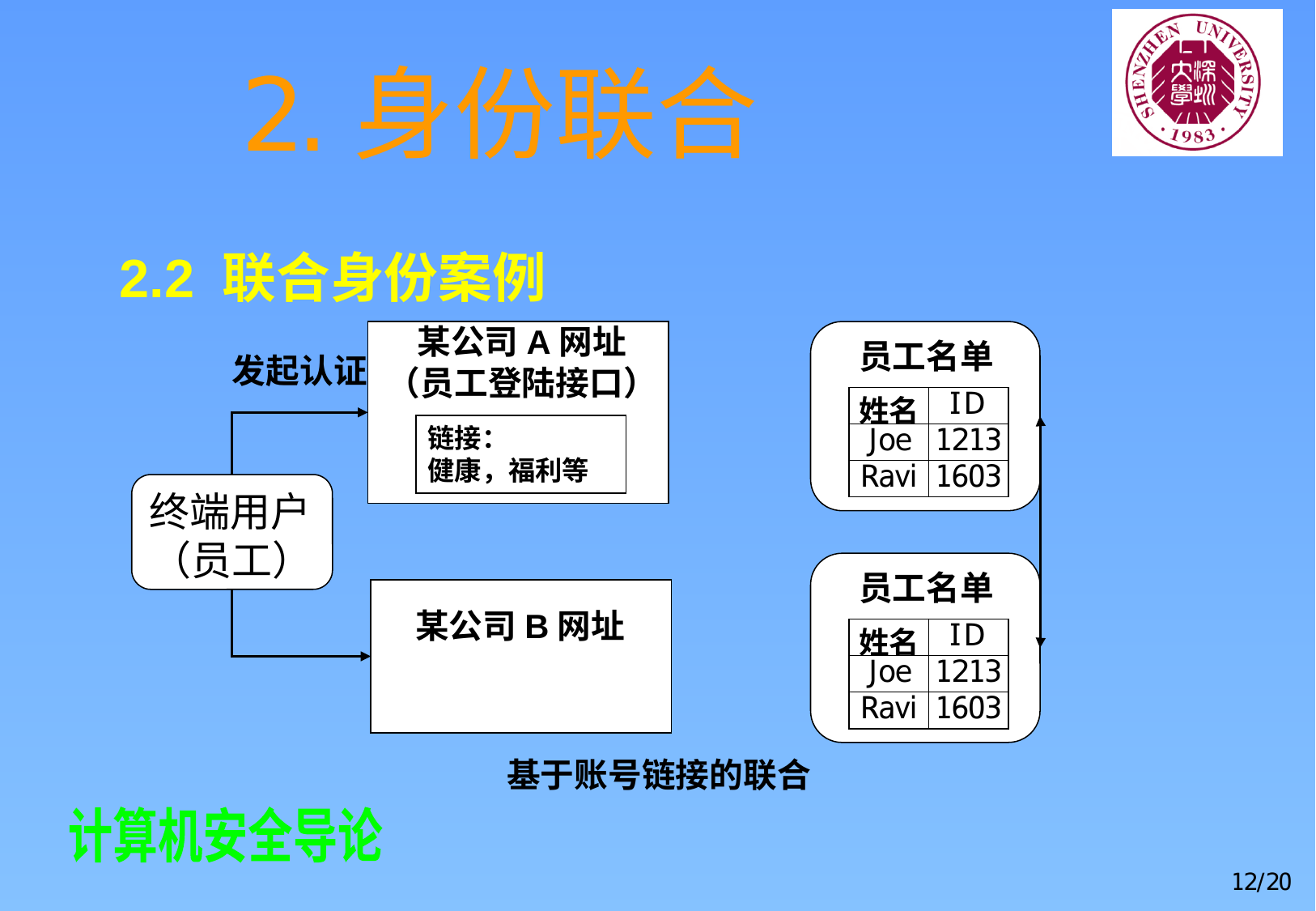

# 2.身份联合
2.2 联合身份案例

某公司A网址
（员工登陆接口）

员工名单
发起认证
| 姓名 | ID |
| --- | --- |
| Joe | 1213 |
| Ravi | 1603 |
链接：
健康，福利等
终端用户
（员工）

员工名单

某公司B网址
| 姓名 | ID |
| --- | --- |
| Joe | 1213 |
| Ravi | 1603 |
基于账号链接的联合
12/20